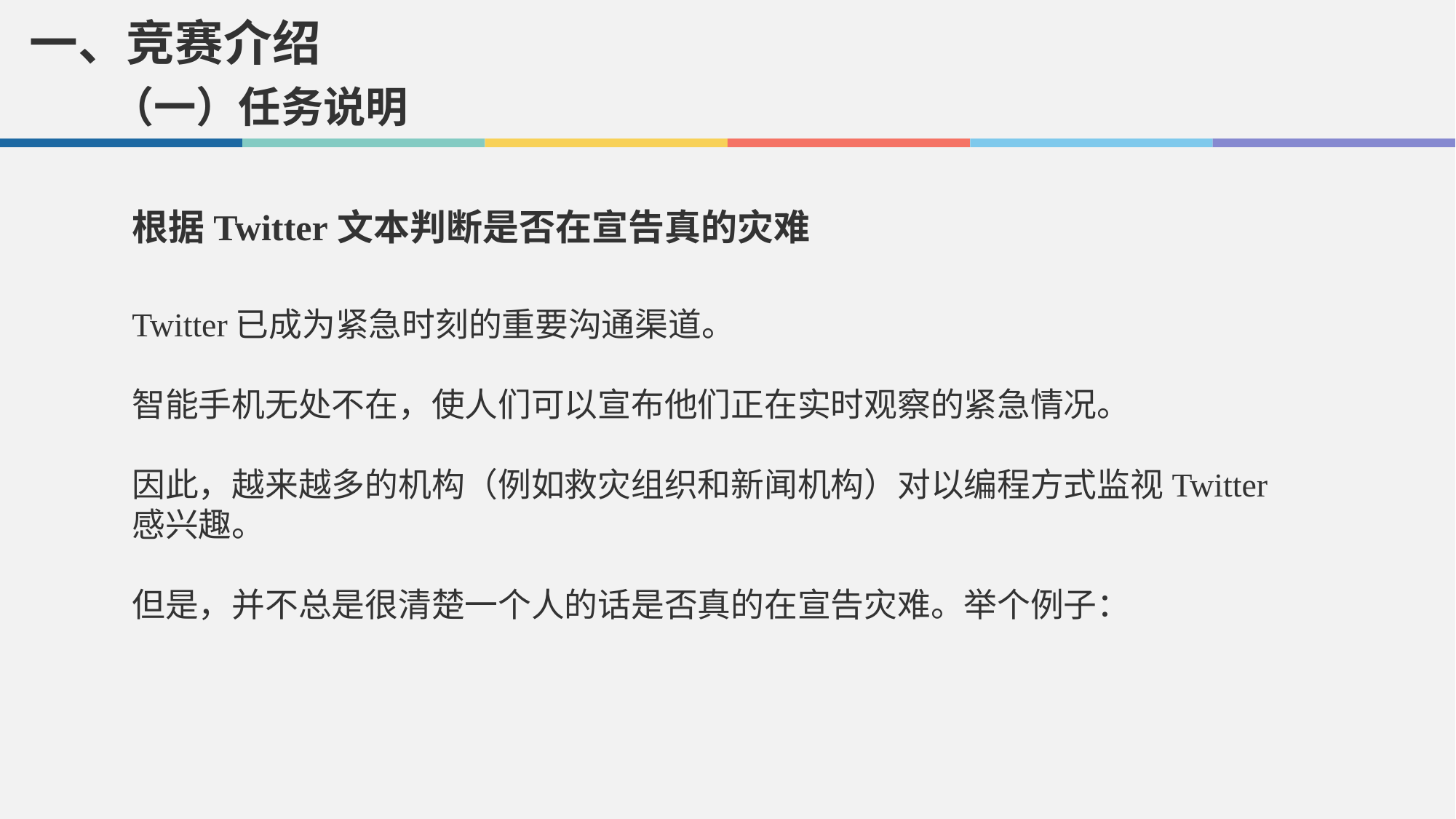

一、竞赛介绍
（一）任务说明

根据Twitter文本判断是否在宣告真的灾难
Twitter已成为紧急时刻的重要沟通渠道。
智能手机无处不在，使人们可以宣布他们正在实时观察的紧急情况。

因此，越来越多的机构（例如救灾组织和新闻机构）对以编程方式监视Twitter感兴趣。

但是，并不总是很清楚一个人的话是否真的在宣告灾难。举个例子：